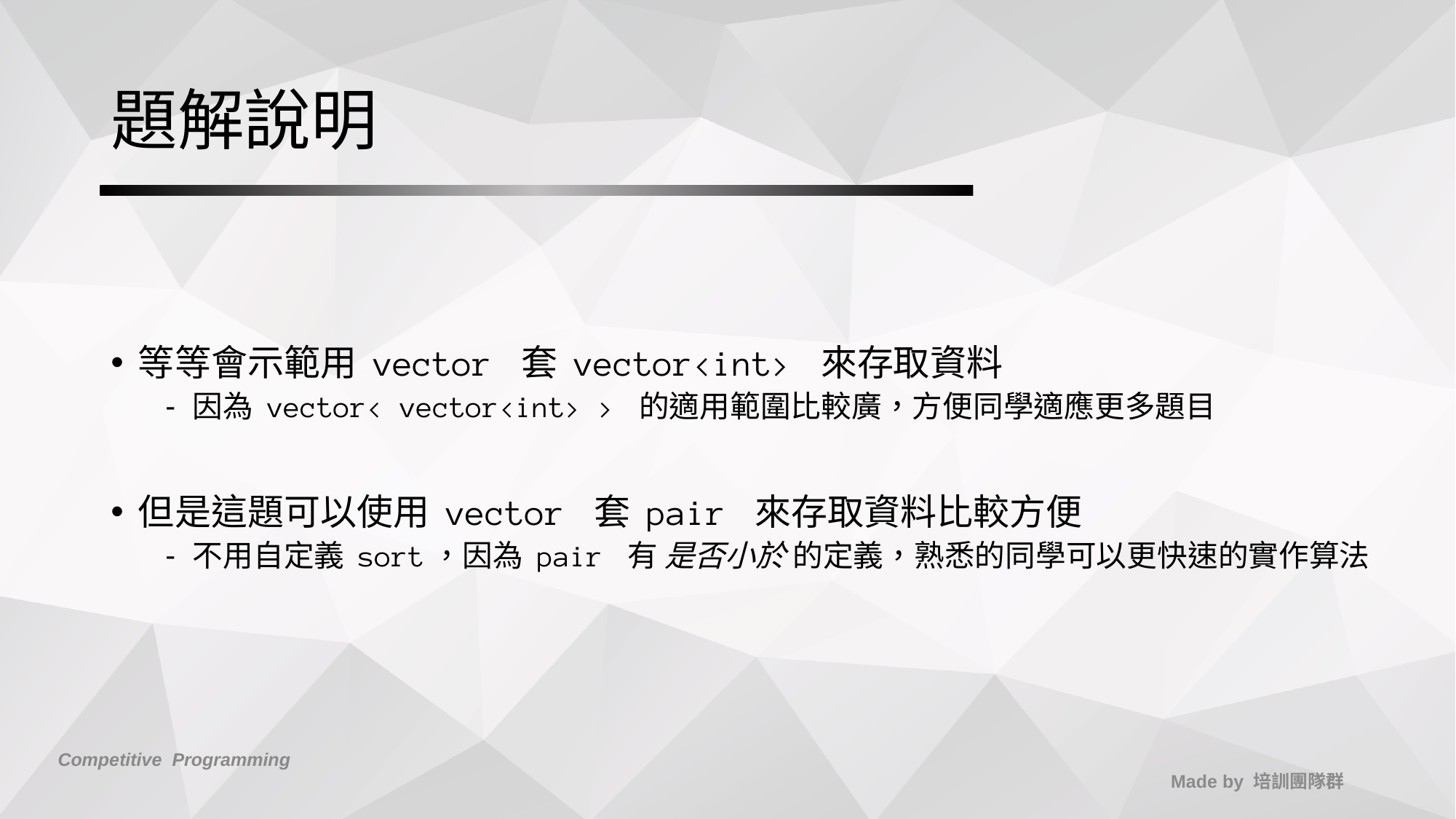

# 題解說明
等等會示範用 vector 套 vector<int> 來存取資料
因為 vector< vector<int> > 的適用範圍比較廣，方便同學適應更多題目

但是這題可以使用 vector 套 pair 來存取資料比較方便
不用自定義 sort，因為 pair 有 是否小於 的定義，熟悉的同學可以更快速的實作算法